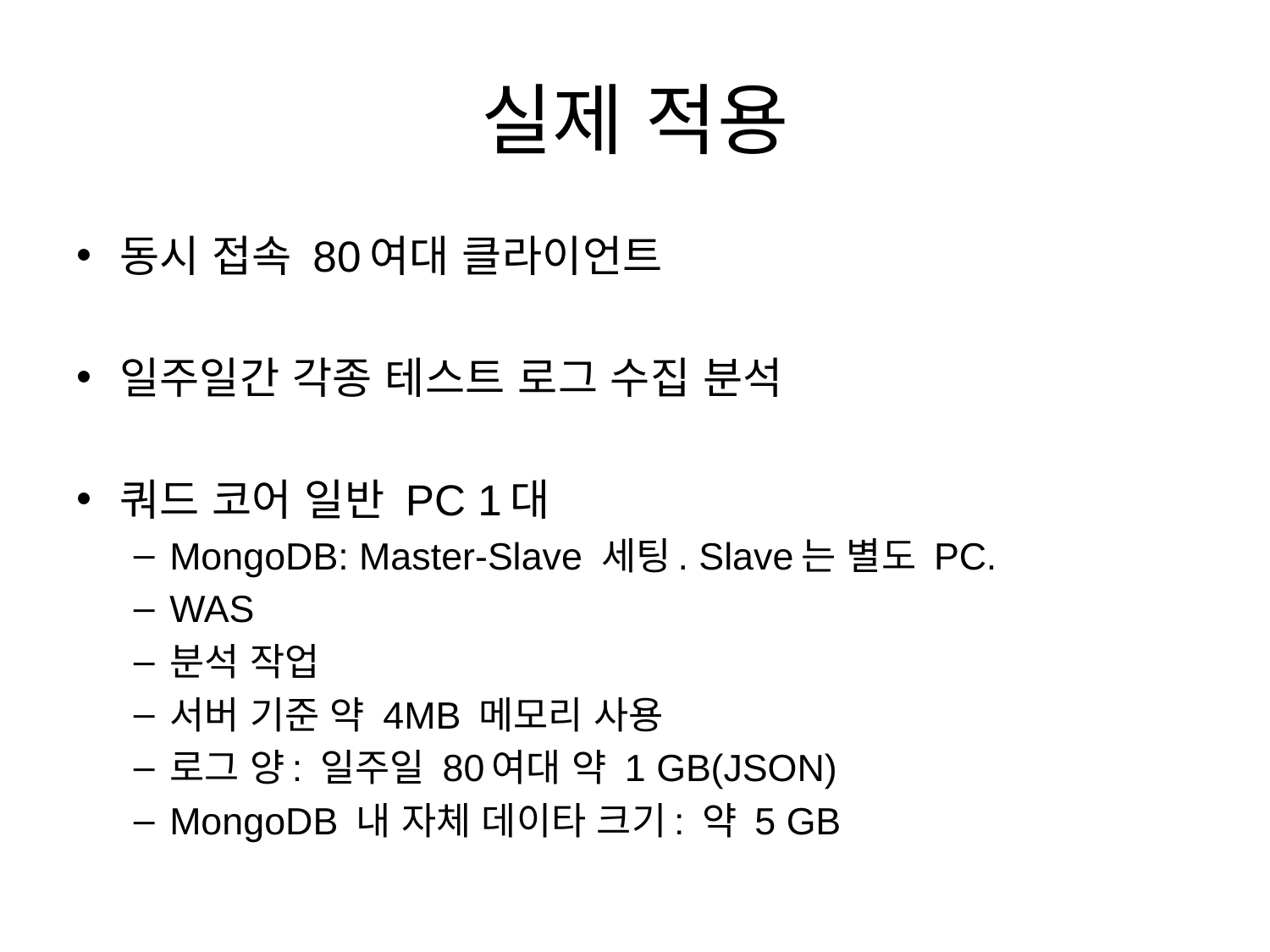

# 실제 적용
동시 접속 80여대 클라이언트

일주일간 각종 테스트 로그 수집 분석

쿼드 코어 일반 PC 1대
MongoDB: Master-Slave 세팅. Slave는 별도 PC.
WAS
분석 작업
서버 기준 약 4MB 메모리 사용
로그 양: 일주일 80여대 약 1 GB(JSON)
MongoDB 내 자체 데이타 크기: 약 5 GB